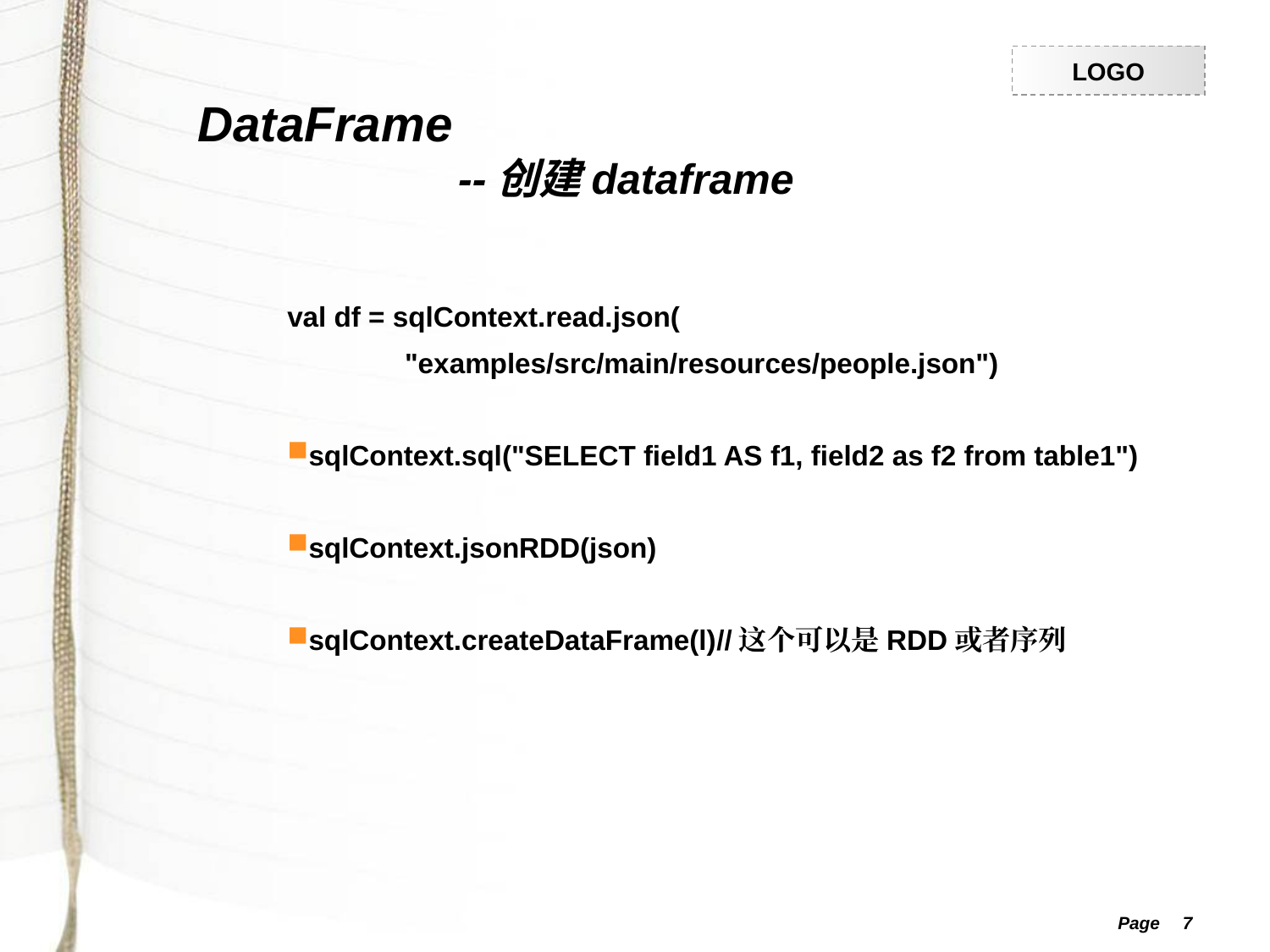

DataFrame
                      --创建dataframe

#
val df = sqlContext.read.json(
               "examples/src/main/resources/people.json")

sqlContext.sql("SELECT field1 AS f1, field2 as f2 from table1")

sqlContext.jsonRDD(json)

sqlContext.createDataFrame(l)//这个可以是RDD或者序列